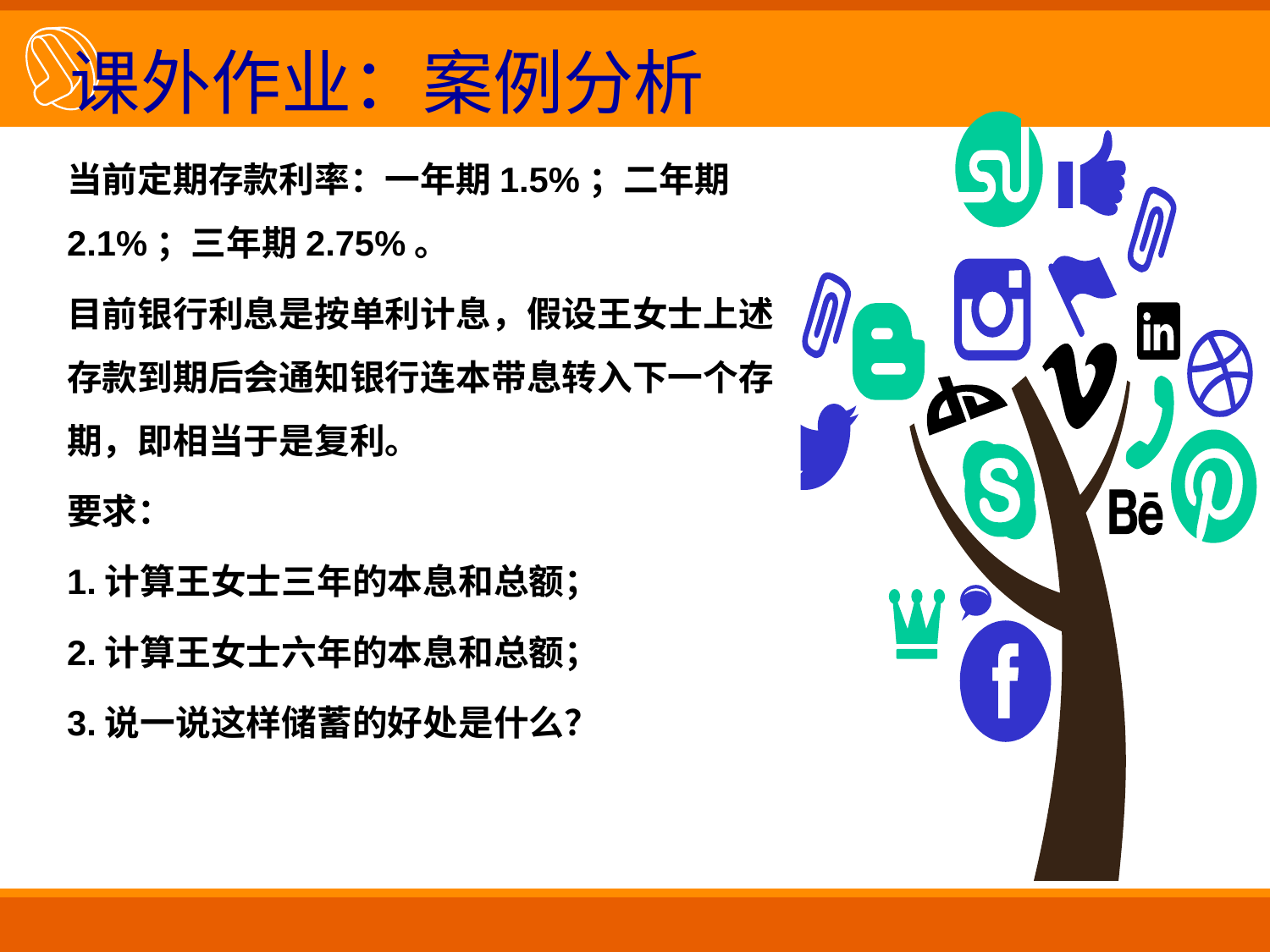

课外作业：案例分析

当前定期存款利率：一年期1.5%；二年期2.1%；三年期2.75%。
目前银行利息是按单利计息，假设王女士上述存款到期后会通知银行连本带息转入下一个存期，即相当于是复利。
要求：
1.计算王女士三年的本息和总额；
2.计算王女士六年的本息和总额；
3.说一说这样储蓄的好处是什么？